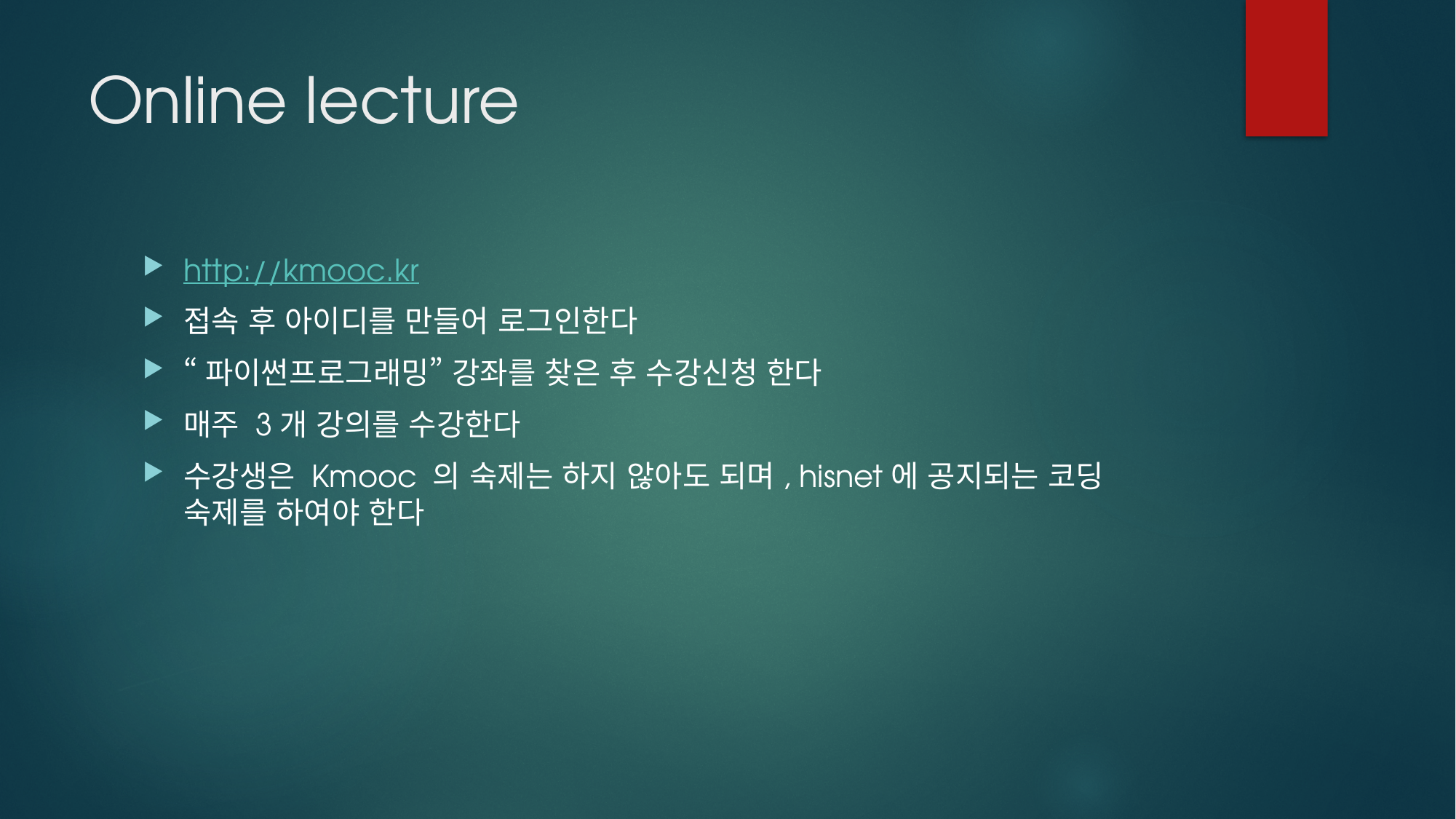

# Online lecture
http://kmooc.kr
접속 후 아이디를 만들어 로그인한다
“파이썬프로그래밍” 강좌를 찾은 후 수강신청 한다
매주 3개 강의를 수강한다
수강생은 Kmooc 의 숙제는 하지 않아도 되며, hisnet에 공지되는 코딩 숙제를 하여야 한다